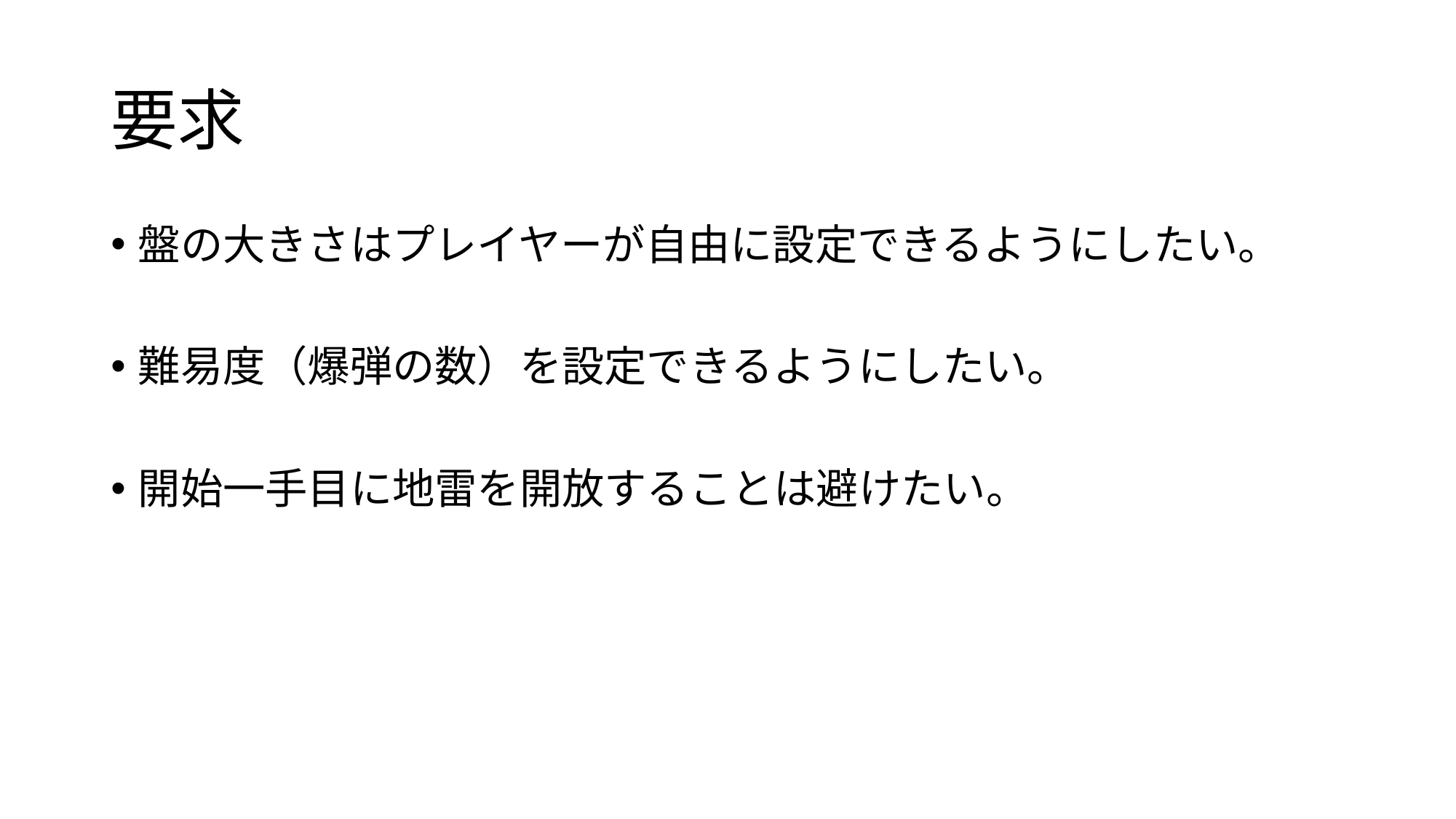

# 要求
盤の大きさはプレイヤーが自由に設定できるようにしたい。

難易度（爆弾の数）を設定できるようにしたい。

開始一手目に地雷を開放することは避けたい。